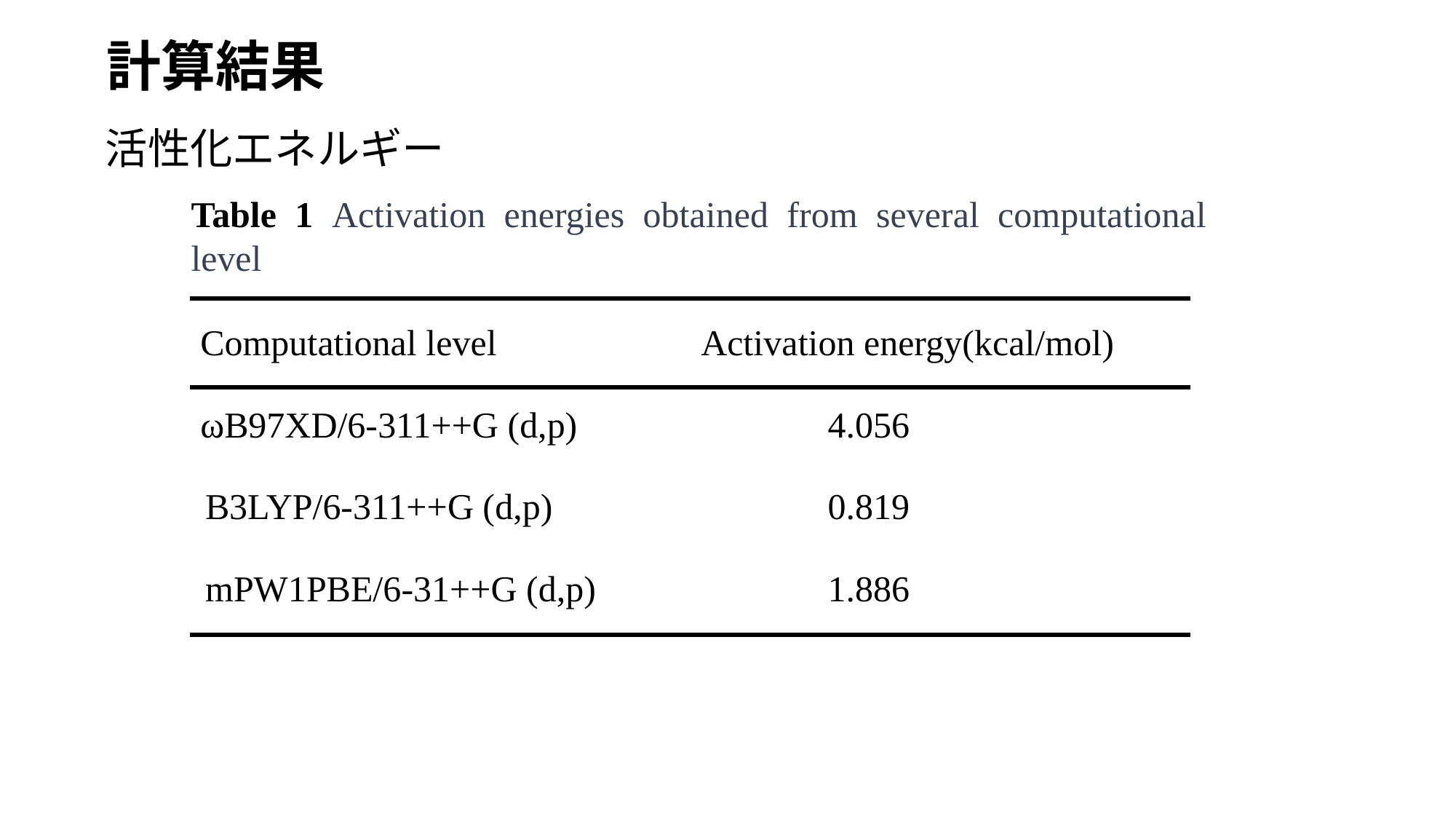

計算結果
活性化エネルギー
Table 1 Activation energies obtained from several computational level
Activation energy(kcal/mol)
Computational level
4.056
ωB97XD/6-311++G (d,p)
B3LYP/6-311++G (d,p)
0.819
mPW1PBE/6-31++G (d,p)
1.886